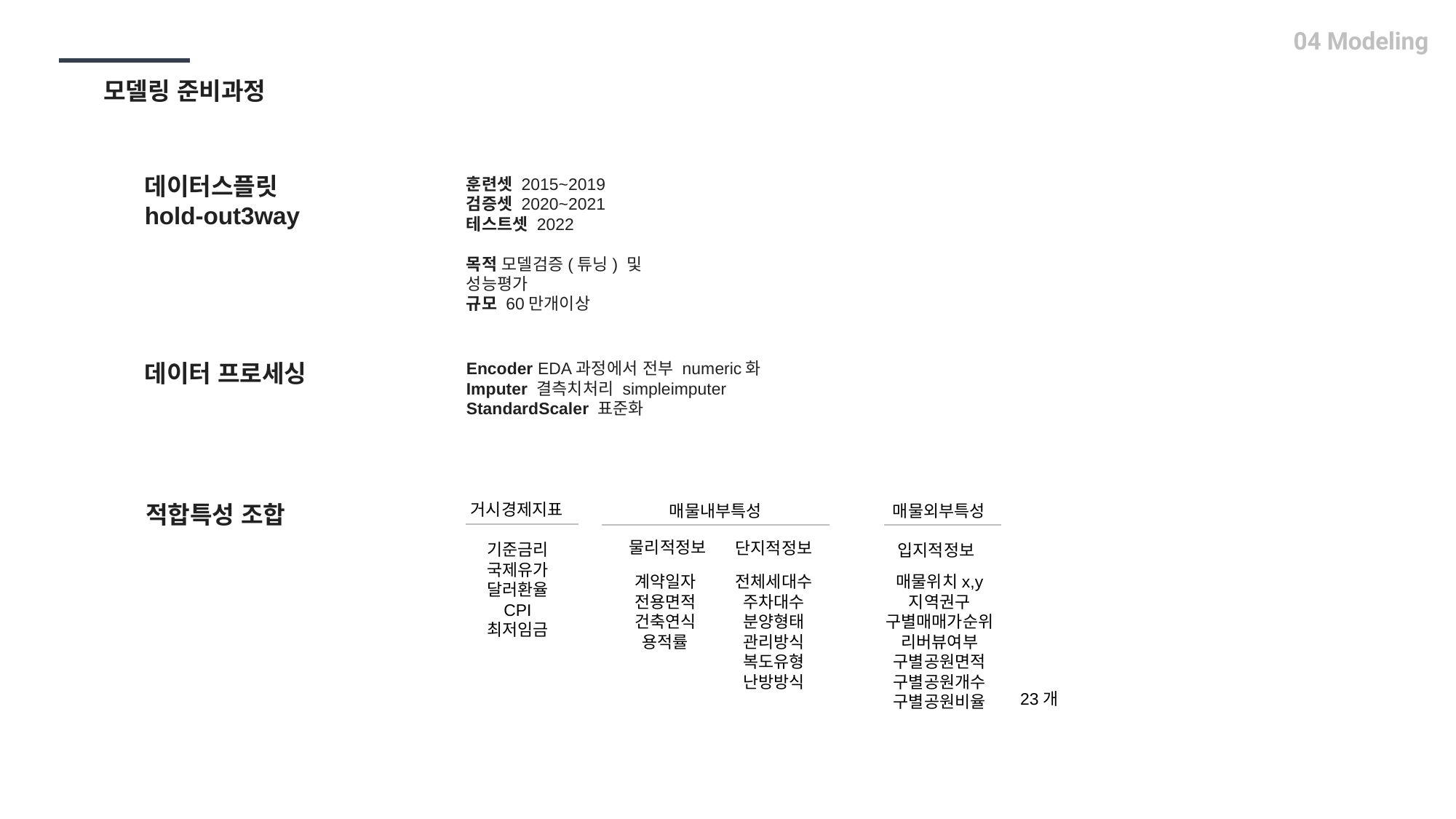

04 Modeling
모델링 준비과정
데이터스플릿
hold-out3way
훈련셋 2015~2019
검증셋 2020~2021
테스트셋 2022

목적 모델검증(튜닝) 및 성능평가
규모 60만개이상
데이터 프로세싱
Encoder EDA과정에서 전부 numeric화
Imputer 결측치처리 simpleimputer
StandardScaler 표준화

거시경제지표
적합특성 조합
매물내부특성
매물외부특성
물리적정보
단지적정보
기준금리
국제유가
달러환율
CPI
최저임금
입지적정보
계약일자
전용면적
건축연식
용적률
전체세대수
주차대수
분양형태
관리방식
복도유형
난방방식
매물위치x,y
지역권구
구별매매가순위
리버뷰여부
구별공원면적
구별공원개수
구별공원비율
23개